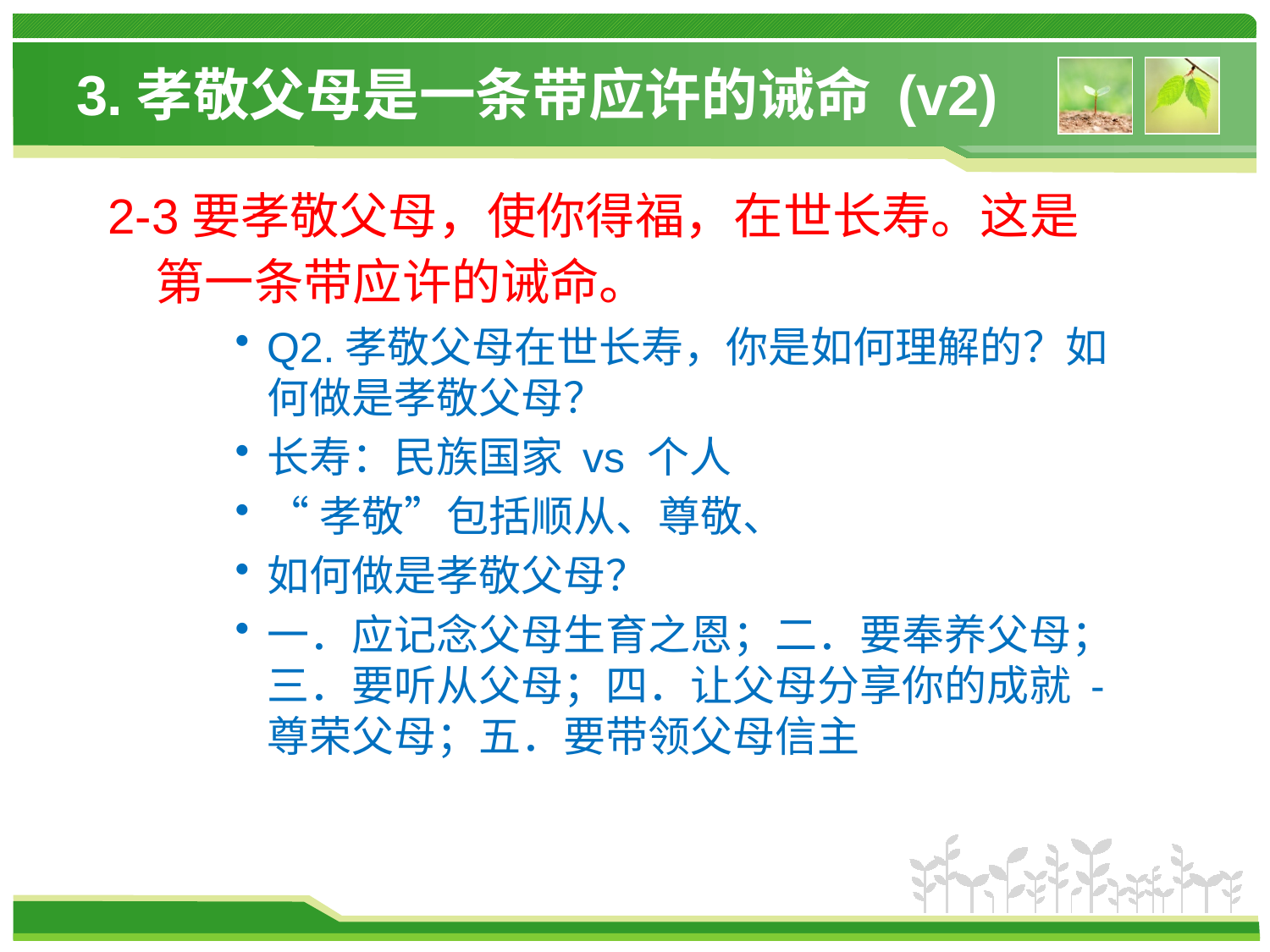

# 3.孝敬父母是一条带应许的诫命 (v2)
2-3要孝敬父母，使你得福，在世长寿。这是第一条带应许的诫命。
Q2.孝敬父母在世长寿，你是如何理解的？如何做是孝敬父母？
长寿：民族国家 vs 个人
“孝敬”包括顺从、尊敬、
如何做是孝敬父母？
一．应记念父母生育之恩；二．要奉养父母；三．要听从父母；四．让父母分享你的成就 - 尊荣父母；五．要带领父母信主